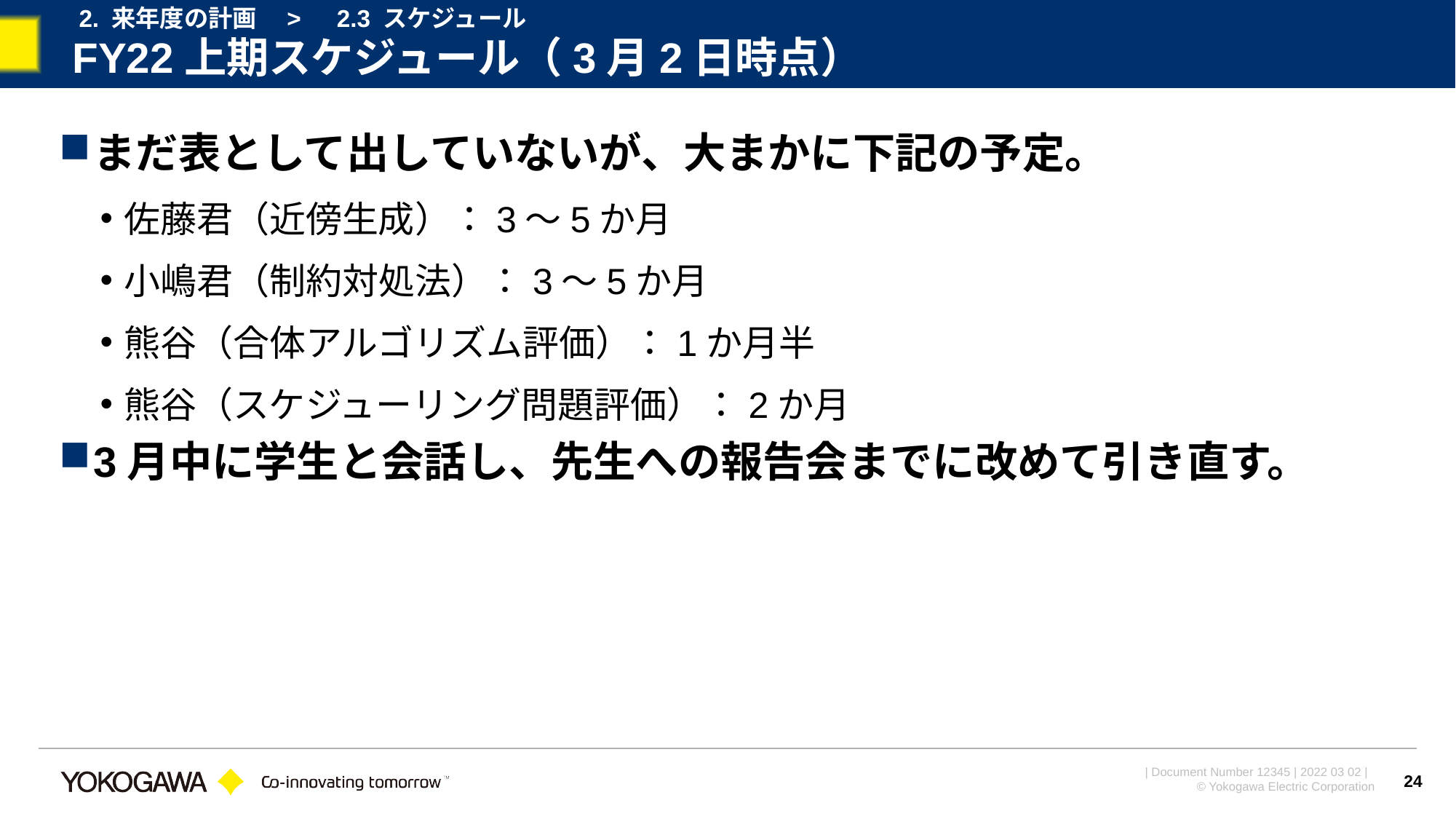

2. 来年度の計画　>　2.3 スケジュール
# FY22上期スケジュール（3月2日時点）
まだ表として出していないが、大まかに下記の予定。
佐藤君（近傍生成）：3～5か月
小嶋君（制約対処法）：3～5か月
熊谷（合体アルゴリズム評価）：1か月半
熊谷（スケジューリング問題評価）：2か月
3月中に学生と会話し、先生への報告会までに改めて引き直す。
24